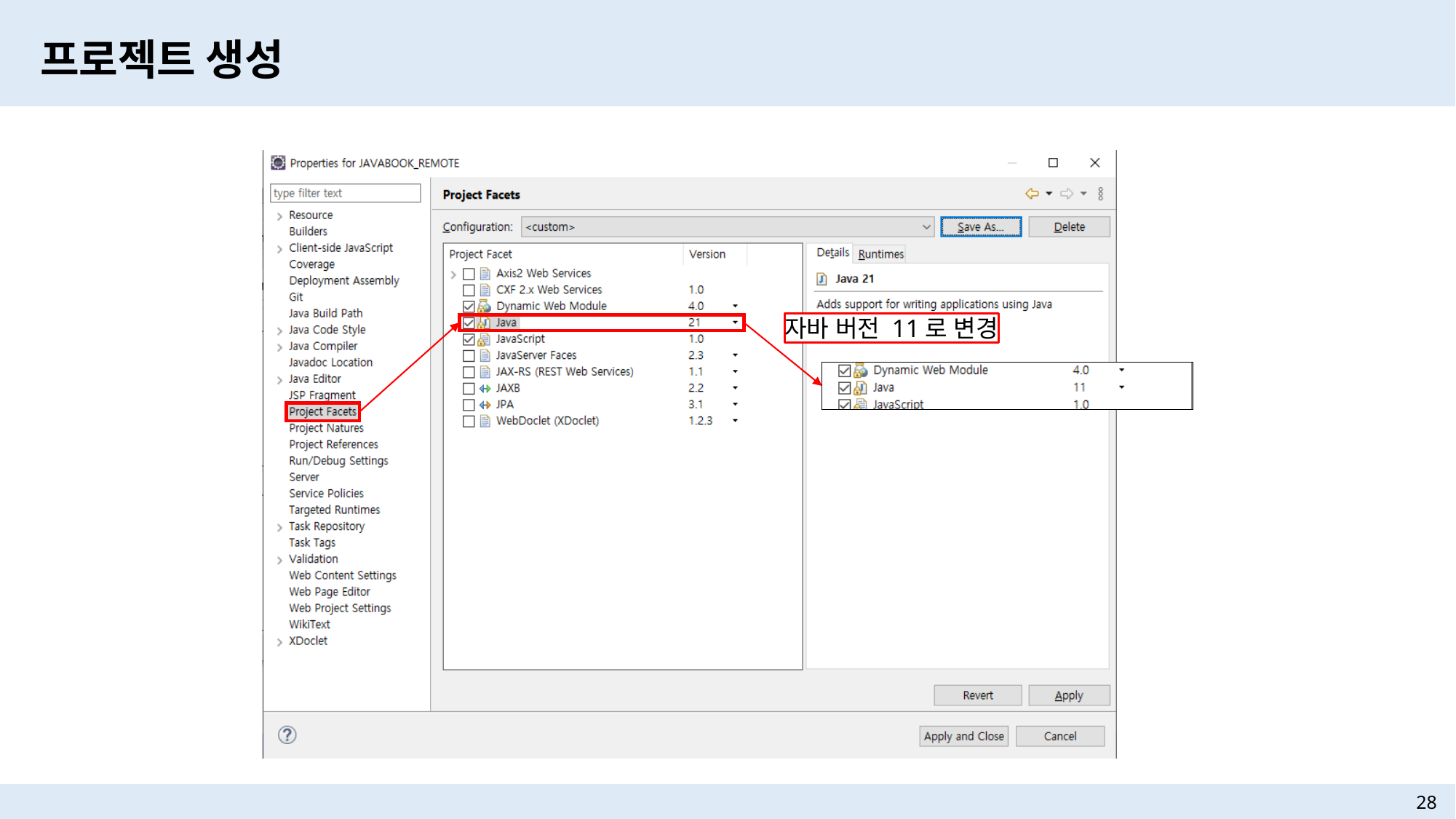

프로젝트 생성

자바 버전 11로 변경

28